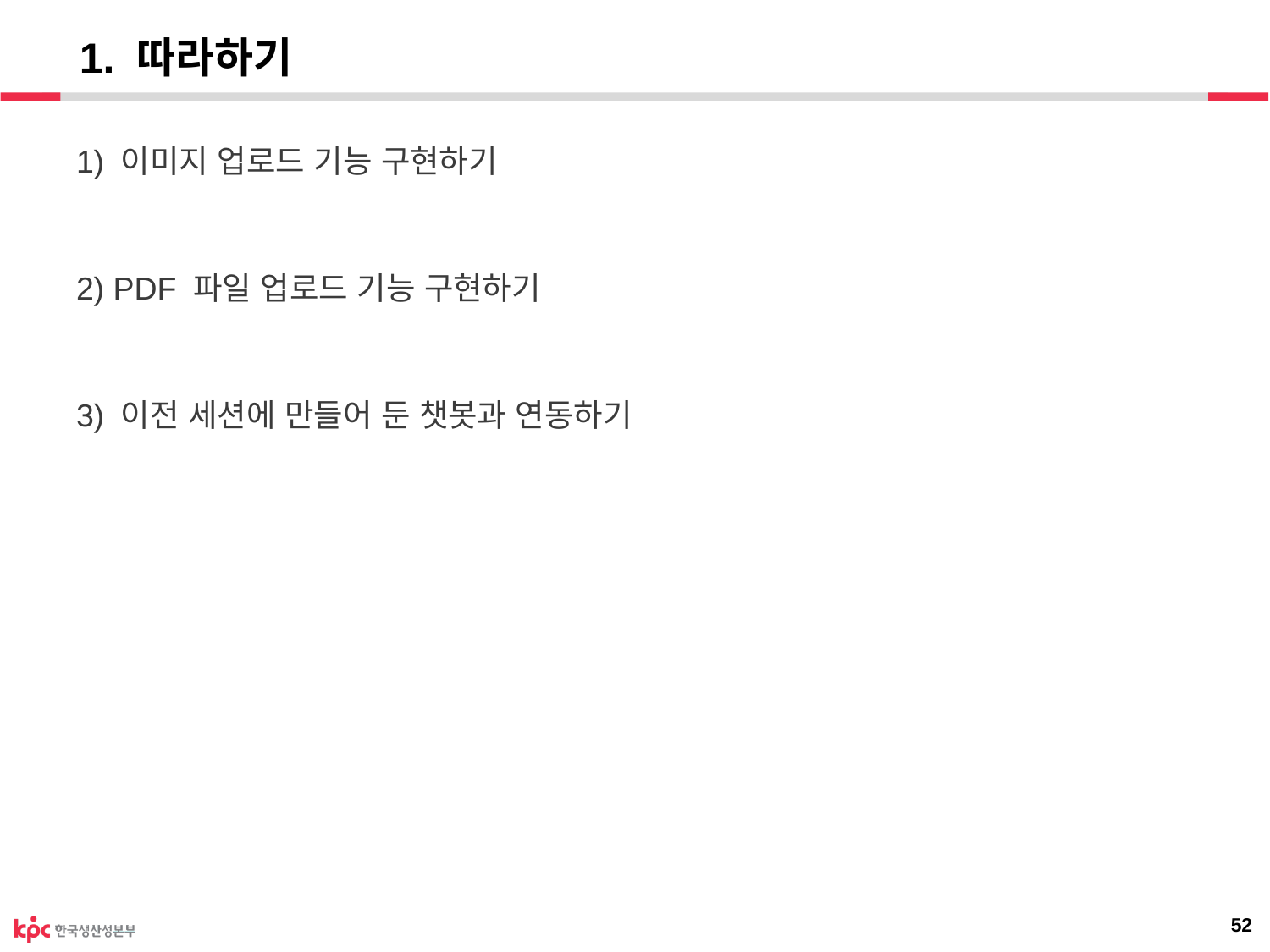

# 1. 따라하기
1) 이미지 업로드 기능 구현하기

2) PDF 파일 업로드 기능 구현하기

3) 이전 세션에 만들어 둔 챗봇과 연동하기